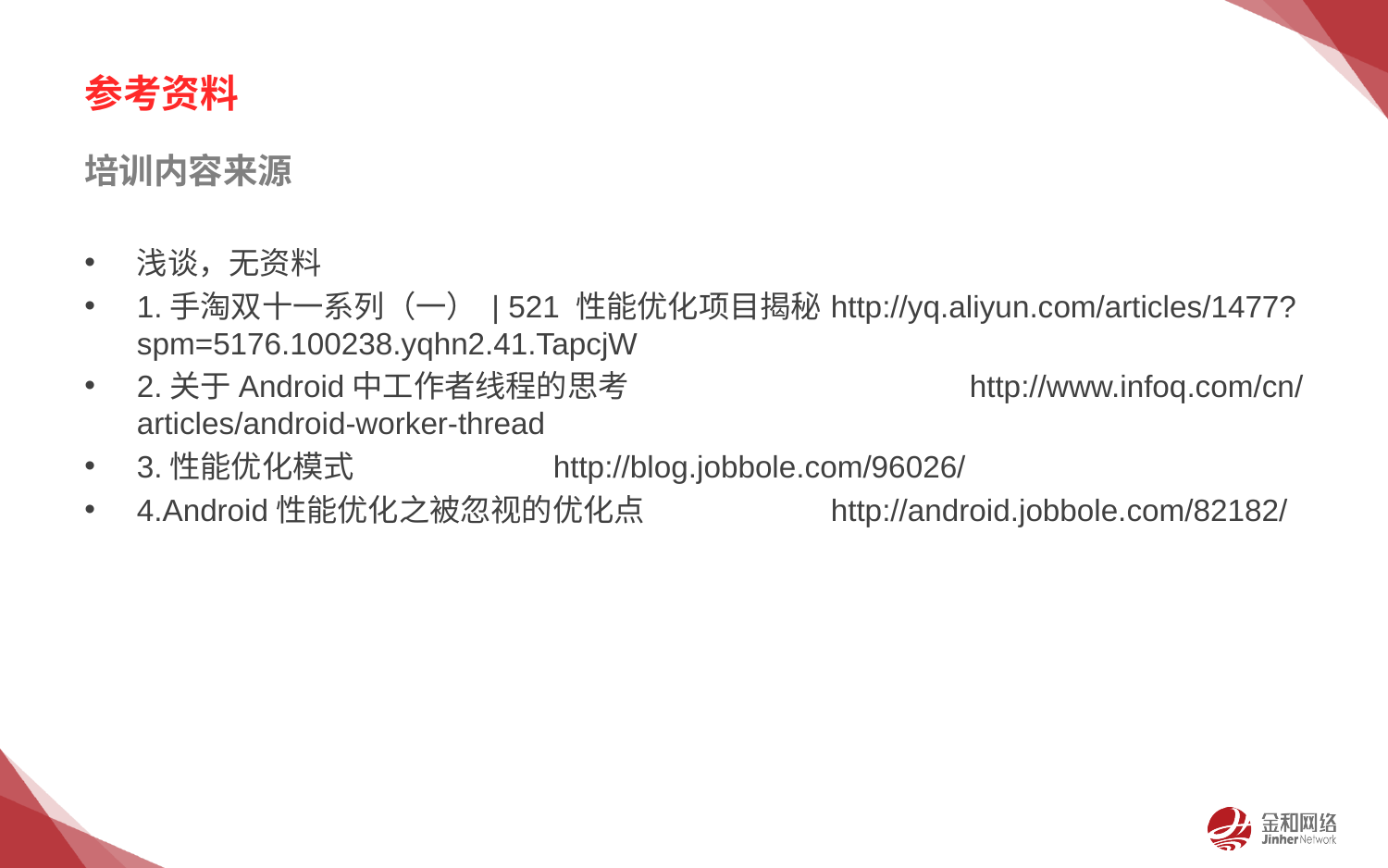

# 参考资料
培训内容来源
浅谈，无资料
1.手淘双十一系列（一） | 521 性能优化项目揭秘	http://yq.aliyun.com/articles/1477?spm=5176.100238.yqhn2.41.TapcjW
2.关于Android中工作者线程的思考			http://www.infoq.com/cn/articles/android-worker-thread
3.性能优化模式		http://blog.jobbole.com/96026/
4.Android性能优化之被忽视的优化点		http://android.jobbole.com/82182/